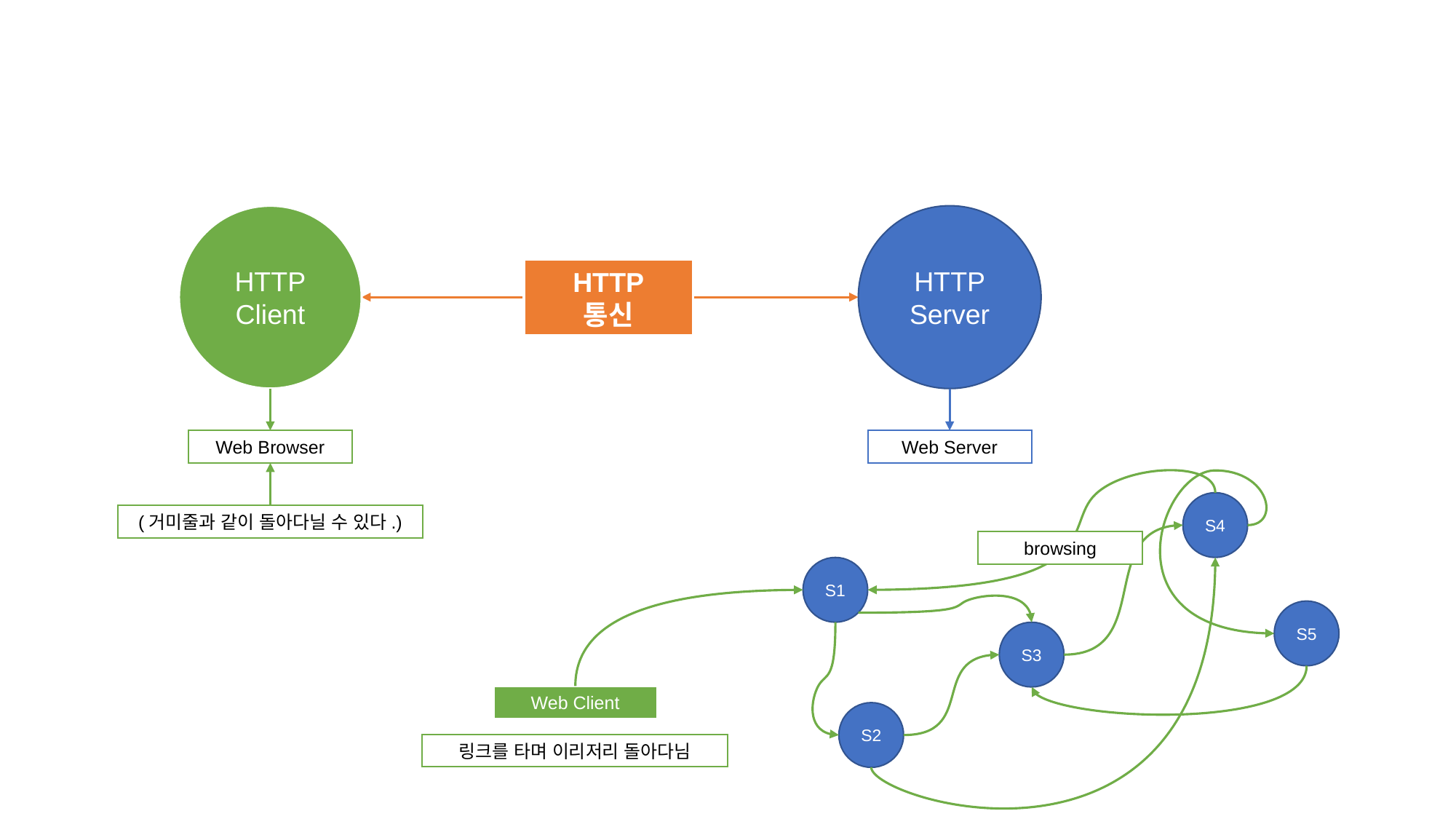

HTTP
Client
HTTP
Server
HTTP
통신
Web Server
Web Browser
S4
(거미줄과 같이 돌아다닐 수 있다.)
browsing
S1
S5
S3
Web Client
S2
링크를 타며 이리저리 돌아다님